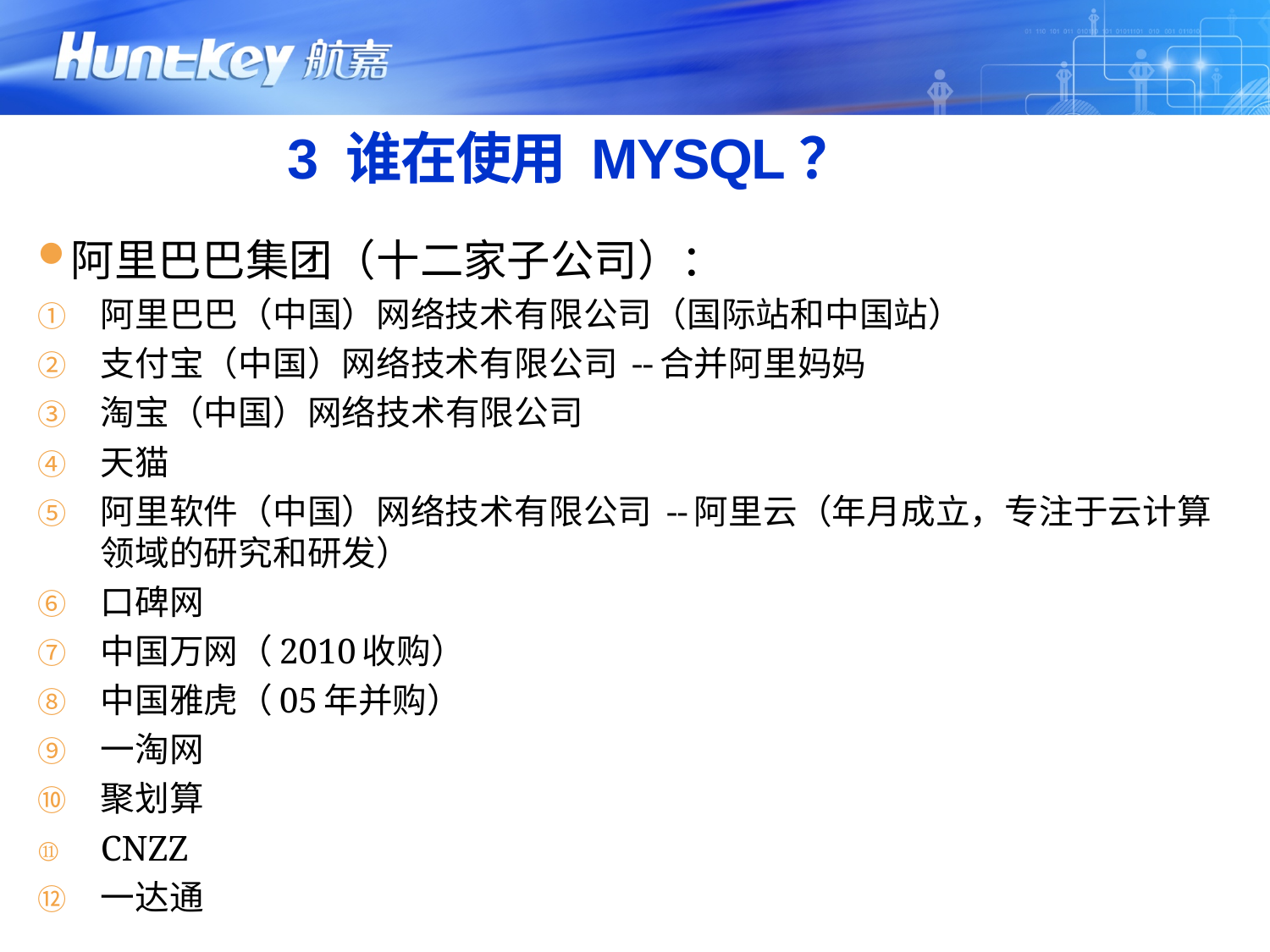

# 3 谁在使用 MYSQL？
阿里巴巴集团（十二家子公司）：
阿里巴巴（中国）网络技术有限公司（国际站和中国站）
支付宝（中国）网络技术有限公司 --合并阿里妈妈
淘宝（中国）网络技术有限公司
天猫
阿里软件（中国）网络技术有限公司 --阿里云（年月成立，专注于云计算领域的研究和研发）
口碑网
中国万网（2010收购）
中国雅虎（05年并购）
一淘网
聚划算
CNZZ
一达通